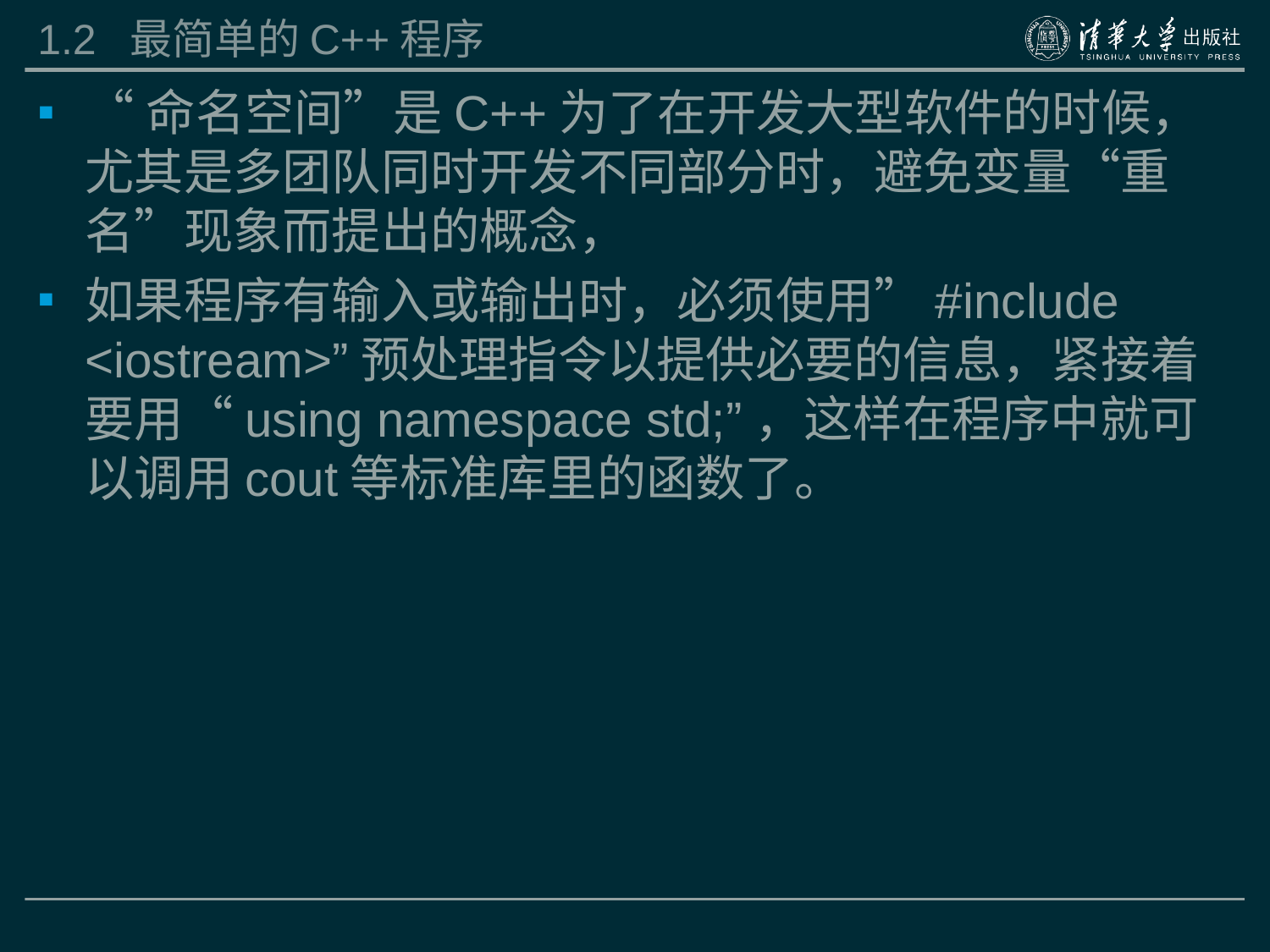

# 1.2  最简单的C++程序
“命名空间”是C++为了在开发大型软件的时候，尤其是多团队同时开发不同部分时，避免变量“重名”现象而提出的概念，
如果程序有输入或输出时，必须使用”#include <iostream>”预处理指令以提供必要的信息，紧接着要用“using namespace std;”，这样在程序中就可以调用cout等标准库里的函数了。